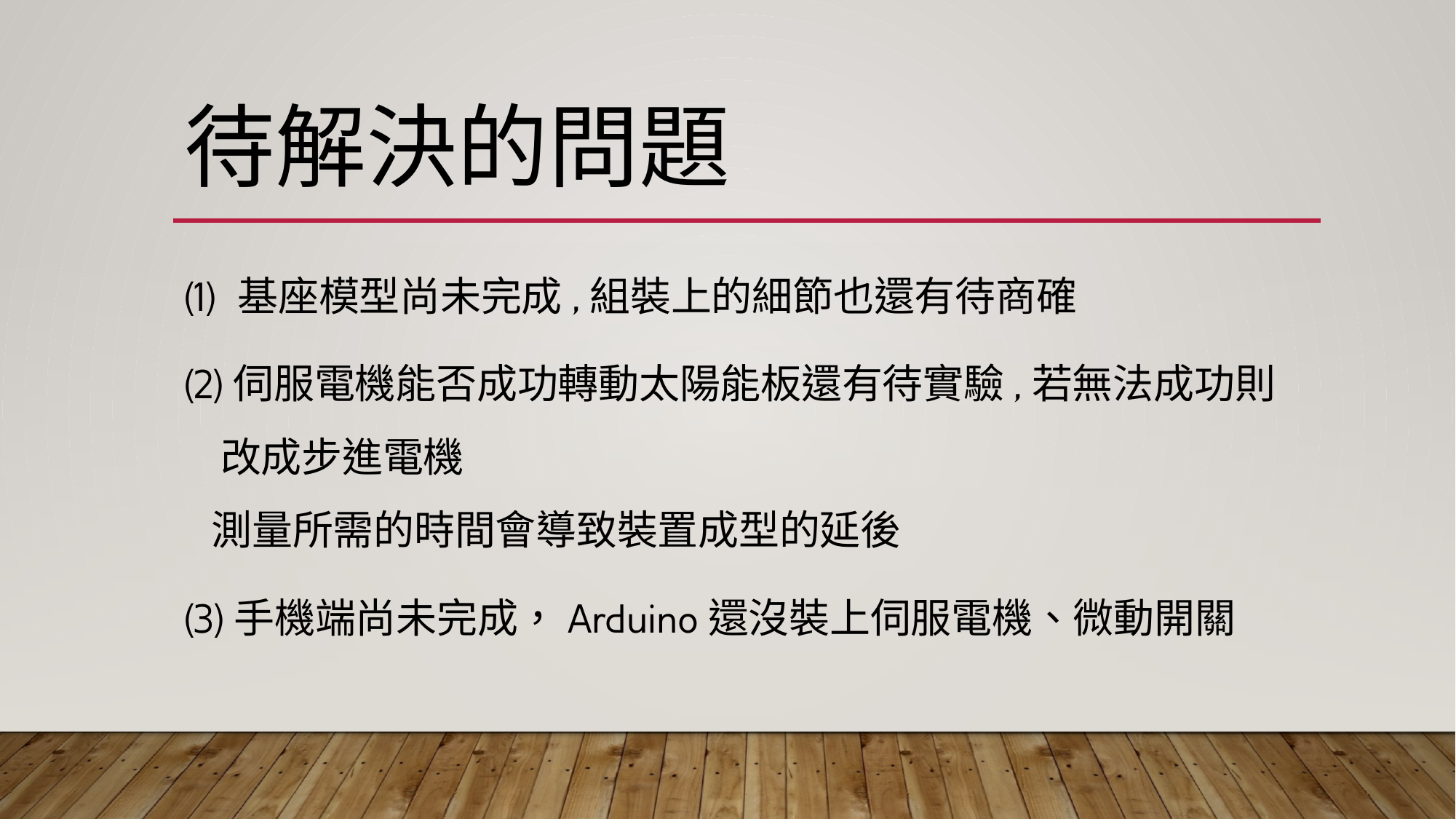

# 待解決的問題
(1) 基座模型尚未完成,組裝上的細節也還有待商確
(2)伺服電機能否成功轉動太陽能板還有待實驗,若無法成功則
    改成步進電機
   測量所需的時間會導致裝置成型的延後
(3)手機端尚未完成，Arduino還沒裝上伺服電機、微動開關